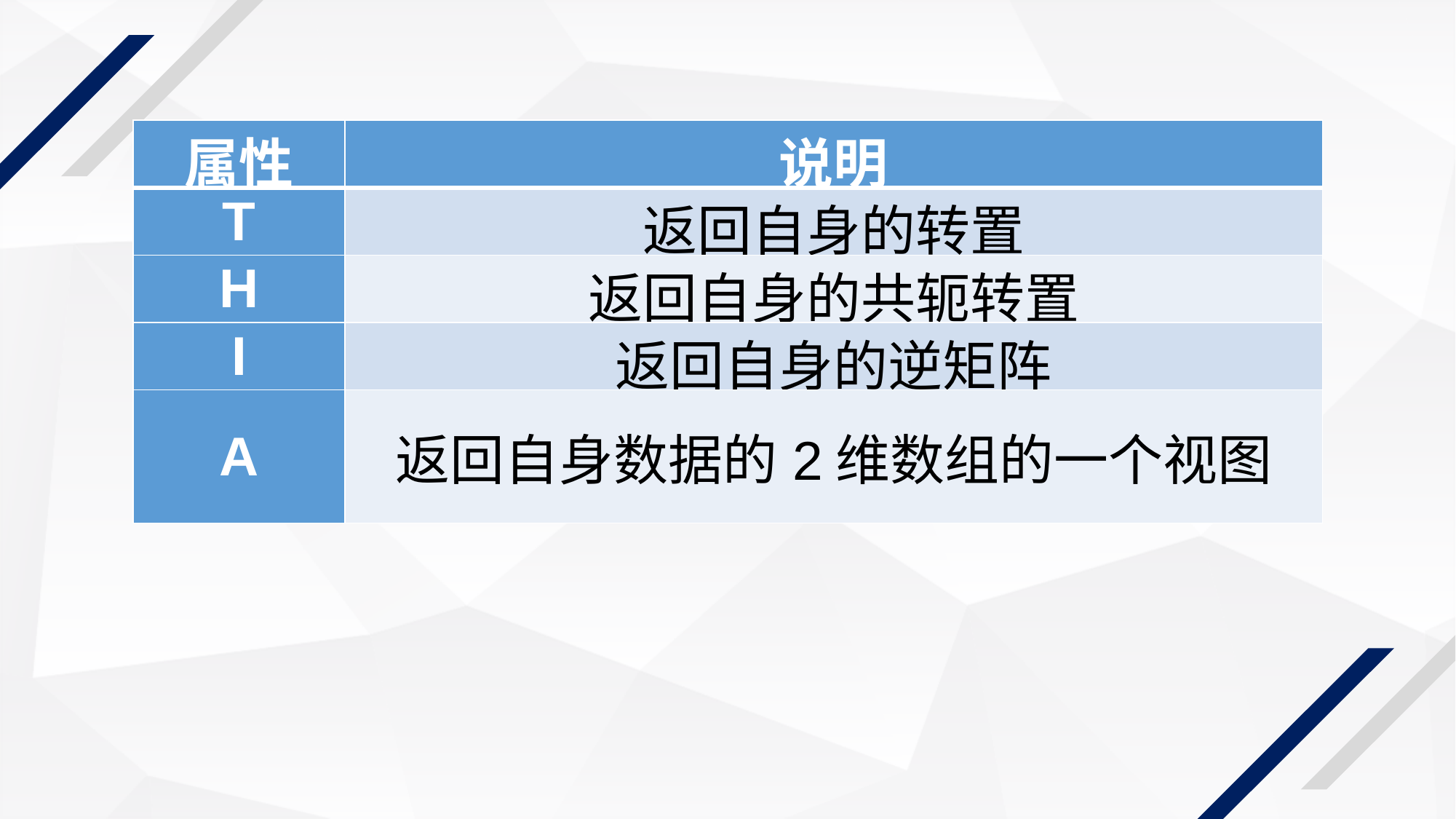

| 属性 | 说明 |
| --- | --- |
| T | 返回自身的转置 |
| H | 返回自身的共轭转置 |
| I | 返回自身的逆矩阵 |
| A | 返回自身数据的2维数组的一个视图 |
矩阵计算是针对整个矩阵中的每个元素进行的。与使用for循环相比，其在运算速度上更快。矩阵运算包括与数相乘、矩阵相加、矩阵相减、矩阵相乘。其中矩阵相乘算的是内积，若需要对应元素乘积，可以使用multiply函数。